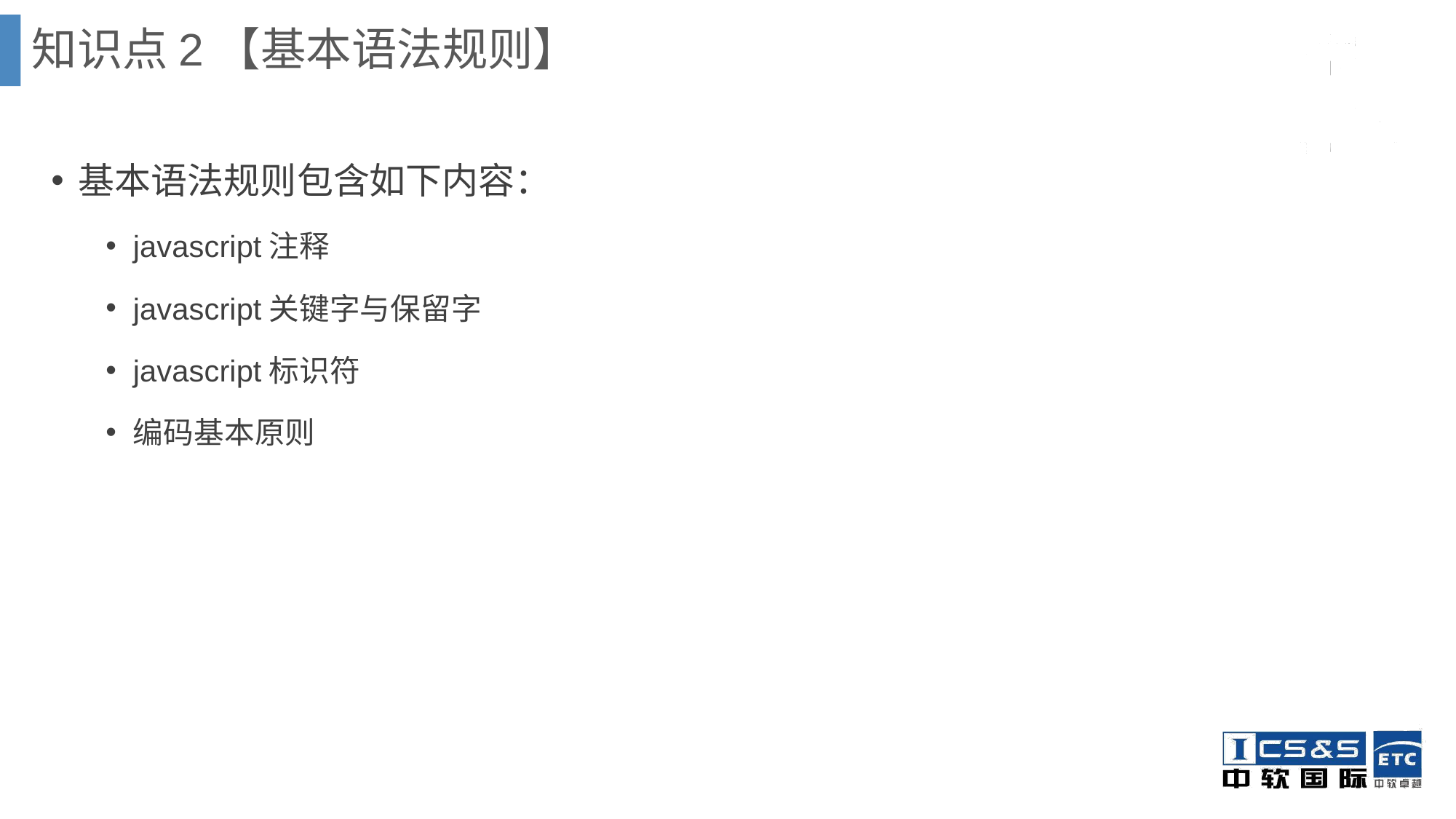

知识点2【基本语法规则】
基本语法规则包含如下内容：
javascript注释
javascript关键字与保留字
javascript标识符
编码基本原则